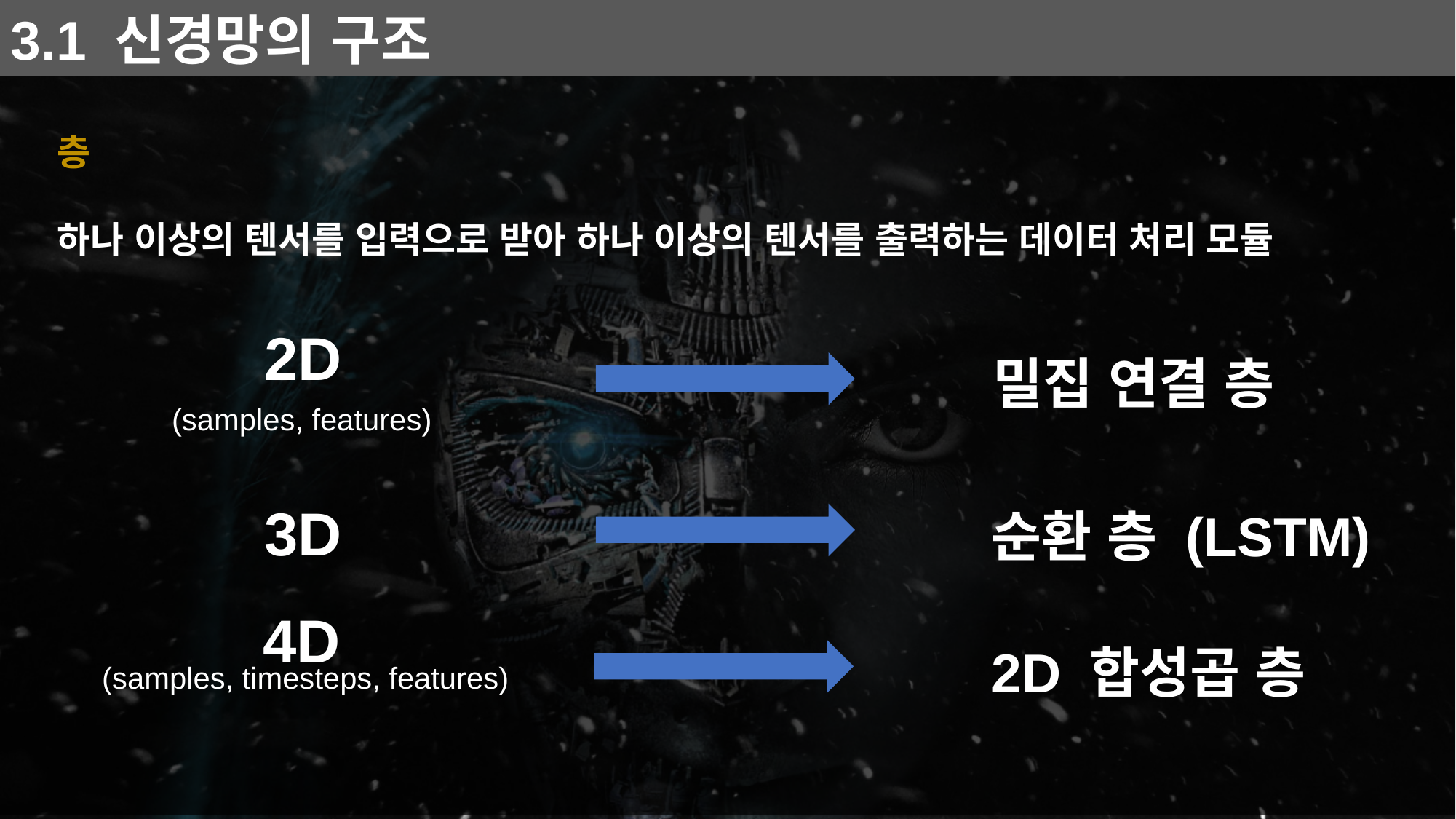

3.1 신경망의 구조

층

하나 이상의 텐서를 입력으로 받아 하나 이상의 텐서를 출력하는 데이터 처리 모듈
2D
밀집 연결 층

(samples, features)
3D
순환 층 (LSTM)

4D
2D 합성곱 층

(samples, timesteps, features)